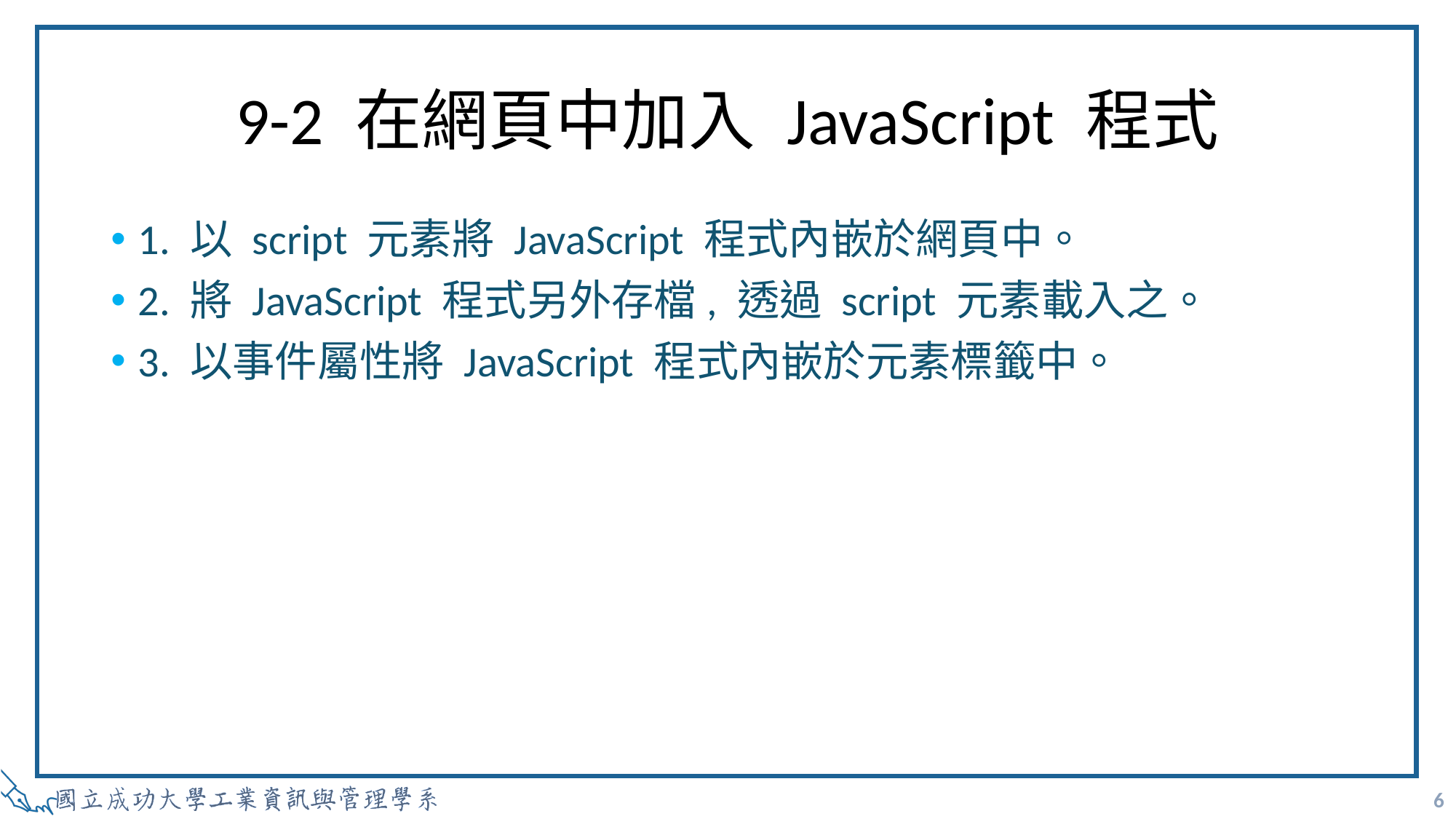

# 9-2 在網頁中加入 JavaScript 程式
1. 以 script 元素將 JavaScript 程式內嵌於網頁中。
2. 將 JavaScript 程式另外存檔, 透過 script 元素載入之。
3. 以事件屬性將 JavaScript 程式內嵌於元素標籤中。
6